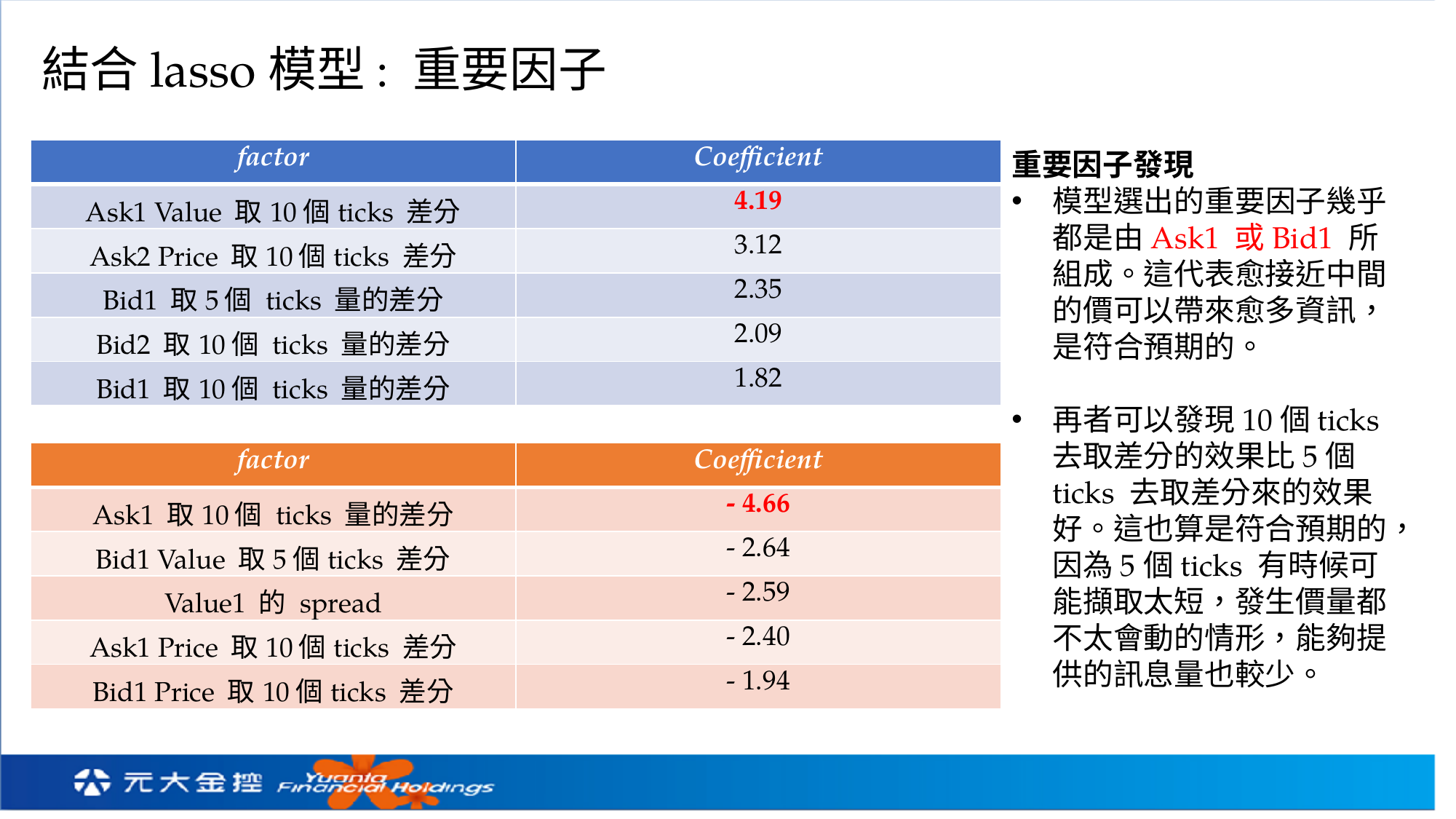

結合lasso模型: 重要因子
| factor | Coefficient |
| --- | --- |
| Ask1 Value 取10個ticks 差分 | 4.19 |
| Ask2 Price 取10個ticks 差分 | 3.12 |
| Bid1 取5個 ticks 量的差分 | 2.35 |
| Bid2 取10個 ticks 量的差分 | 2.09 |
| Bid1 取10個 ticks 量的差分 | 1.82 |
重要因子發現
模型選出的重要因子幾乎都是由Ask1 或Bid1 所組成。這代表愈接近中間的價可以帶來愈多資訊，是符合預期的。

再者可以發現10個ticks 去取差分的效果比5個ticks 去取差分來的效果好。這也算是符合預期的，因為5個ticks 有時候可能擷取太短，發生價量都不太會動的情形，能夠提供的訊息量也較少。
| factor | Coefficient |
| --- | --- |
| Ask1 取10個 ticks 量的差分 | - 4.66 |
| Bid1 Value 取5個ticks 差分 | - 2.64 |
| Value1 的 spread | - 2.59 |
| Ask1 Price 取10個ticks 差分 | - 2.40 |
| Bid1 Price 取10個ticks 差分 | - 1.94 |